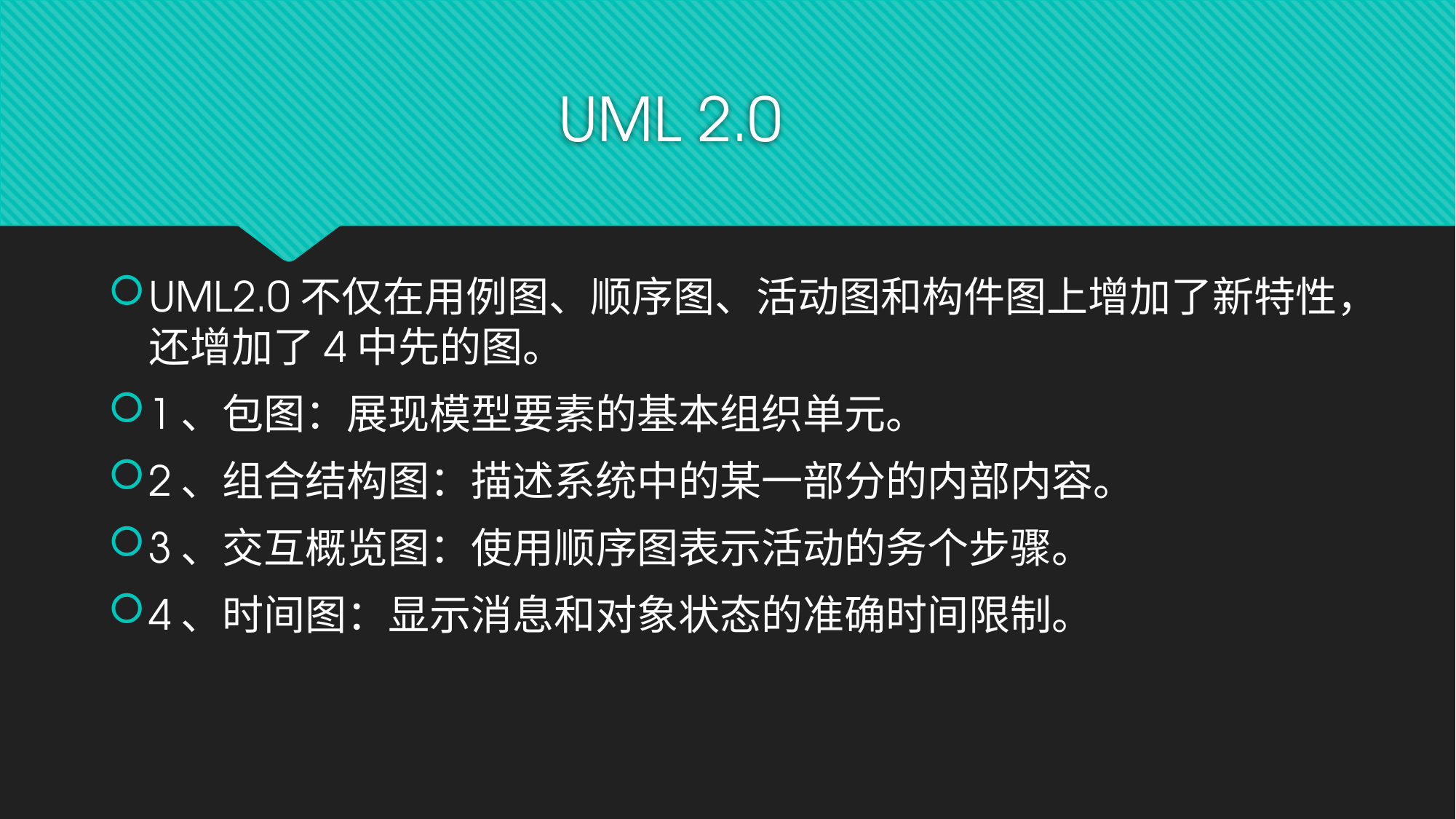

# UML 2.0
UML2.0不仅在用例图、顺序图、活动图和构件图上增加了新特性，还增加了4中先的图。
1、包图：展现模型要素的基本组织单元。
2、组合结构图：描述系统中的某一部分的内部内容。
3、交互概览图：使用顺序图表示活动的务个步骤。
4、时间图：显示消息和对象状态的准确时间限制。